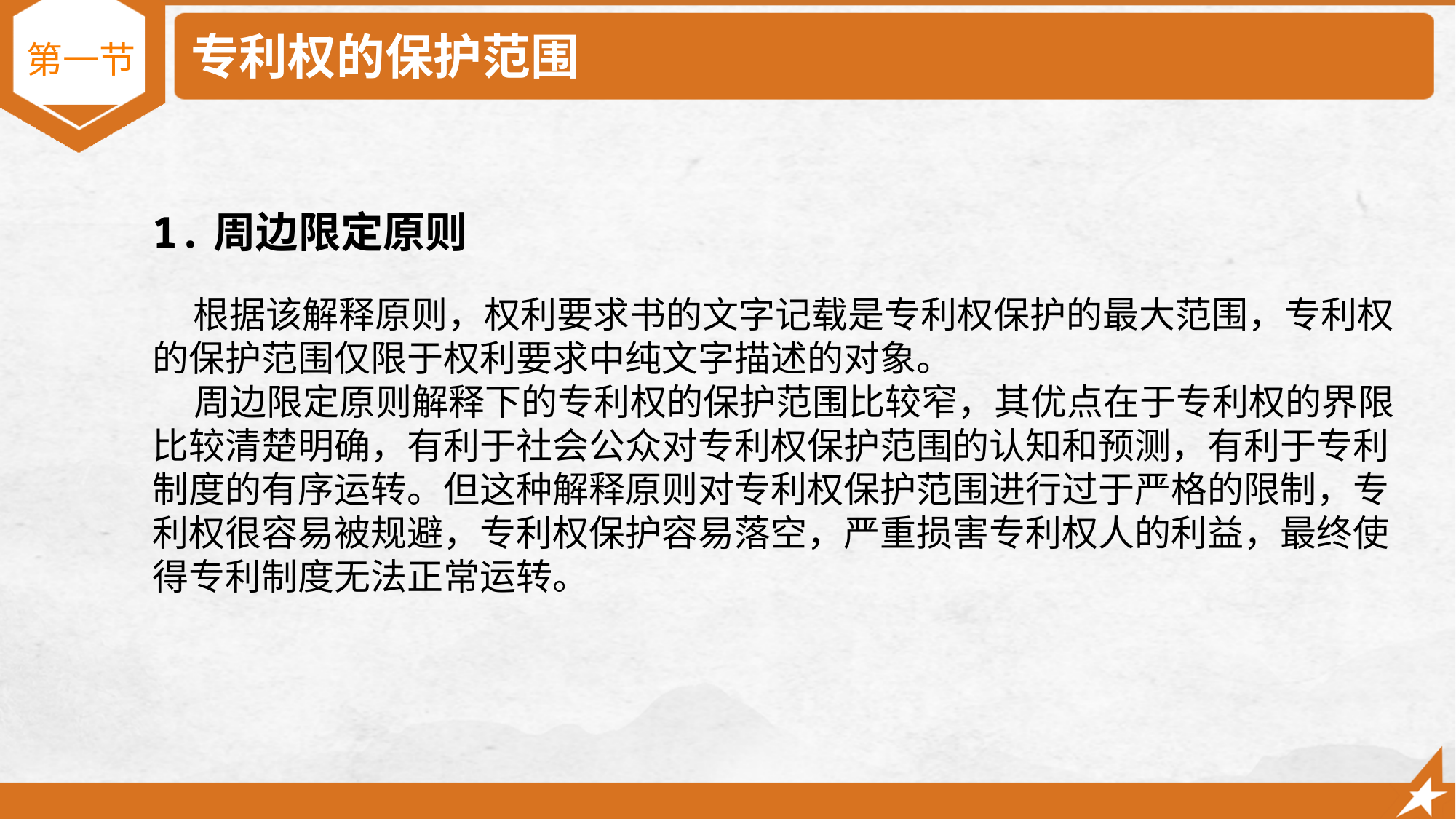

# 专利权的保护范围
第一节
1.周边限定原则
     根据该解释原则，权利要求书的文字记载是专利权保护的最大范围，专利权的保护范围仅限于权利要求中纯文字描述的对象。
    周边限定原则解释下的专利权的保护范围比较窄，其优点在于专利权的界限比较清楚明确，有利于社会公众对专利权保护范围的认知和预测，有利于专利制度的有序运转。但这种解释原则对专利权保护范围进行过于严格的限制，专利权很容易被规避，专利权保护容易落空，严重损害专利权人的利益，最终使得专利制度无法正常运转。